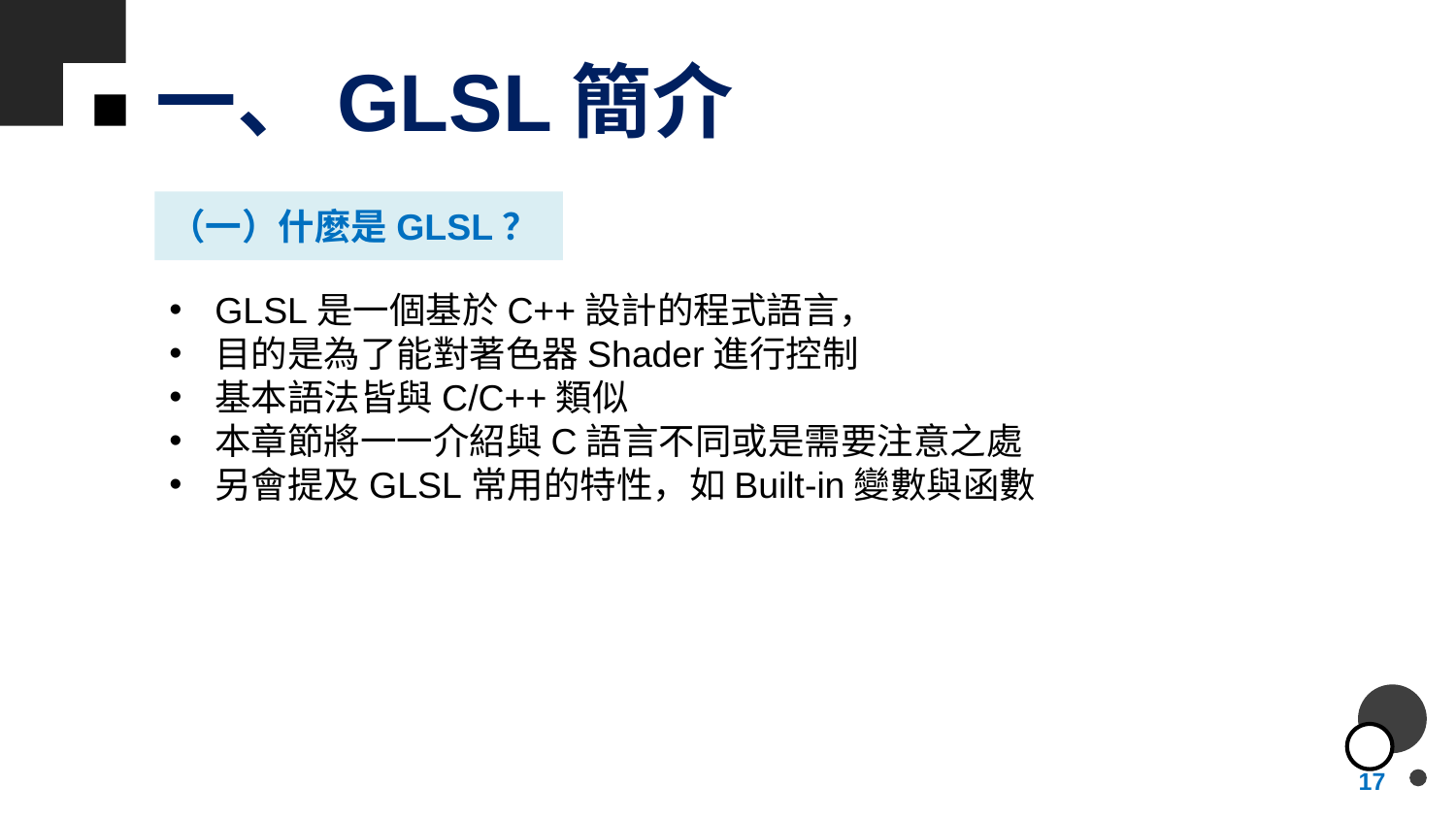

# 一、GLSL簡介
（一）什麼是GLSL？
GLSL是一個基於C++設計的程式語言，
目的是為了能對著色器Shader進行控制
基本語法皆與C/C++類似
本章節將一一介紹與C語言不同或是需要注意之處
另會提及GLSL常用的特性，如Built-in變數與函數

17